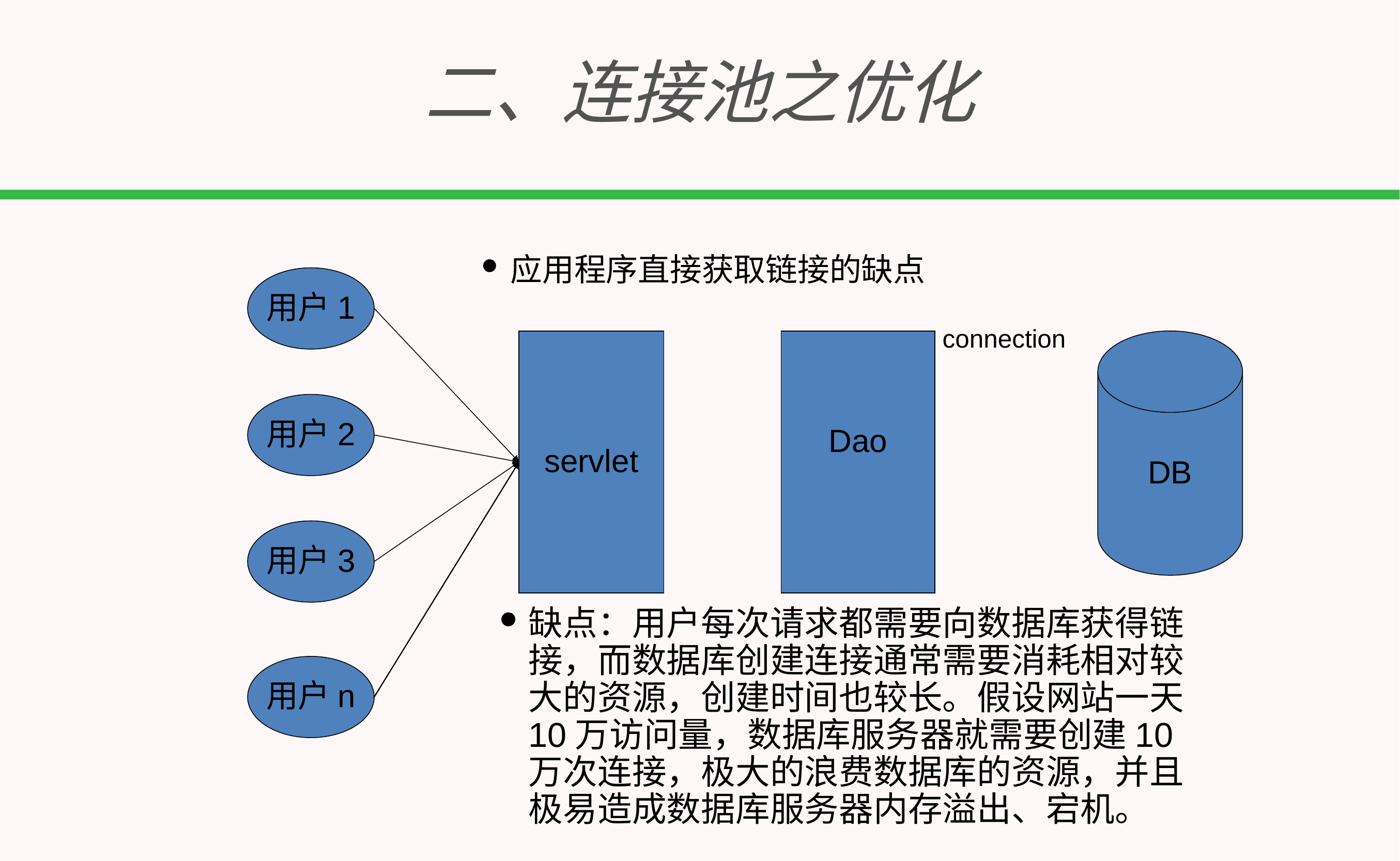

# 二、连接池之优化
应用程序直接获取链接的缺点
用户1
connection
servlet
Dao

DB
用户2
用户3
缺点：用户每次请求都需要向数据库获得链接，而数据库创建连接通常需要消耗相对较大的资源，创建时间也较长。假设网站一天10万访问量，数据库服务器就需要创建10万次连接，极大的浪费数据库的资源，并且极易造成数据库服务器内存溢出、宕机。
用户n